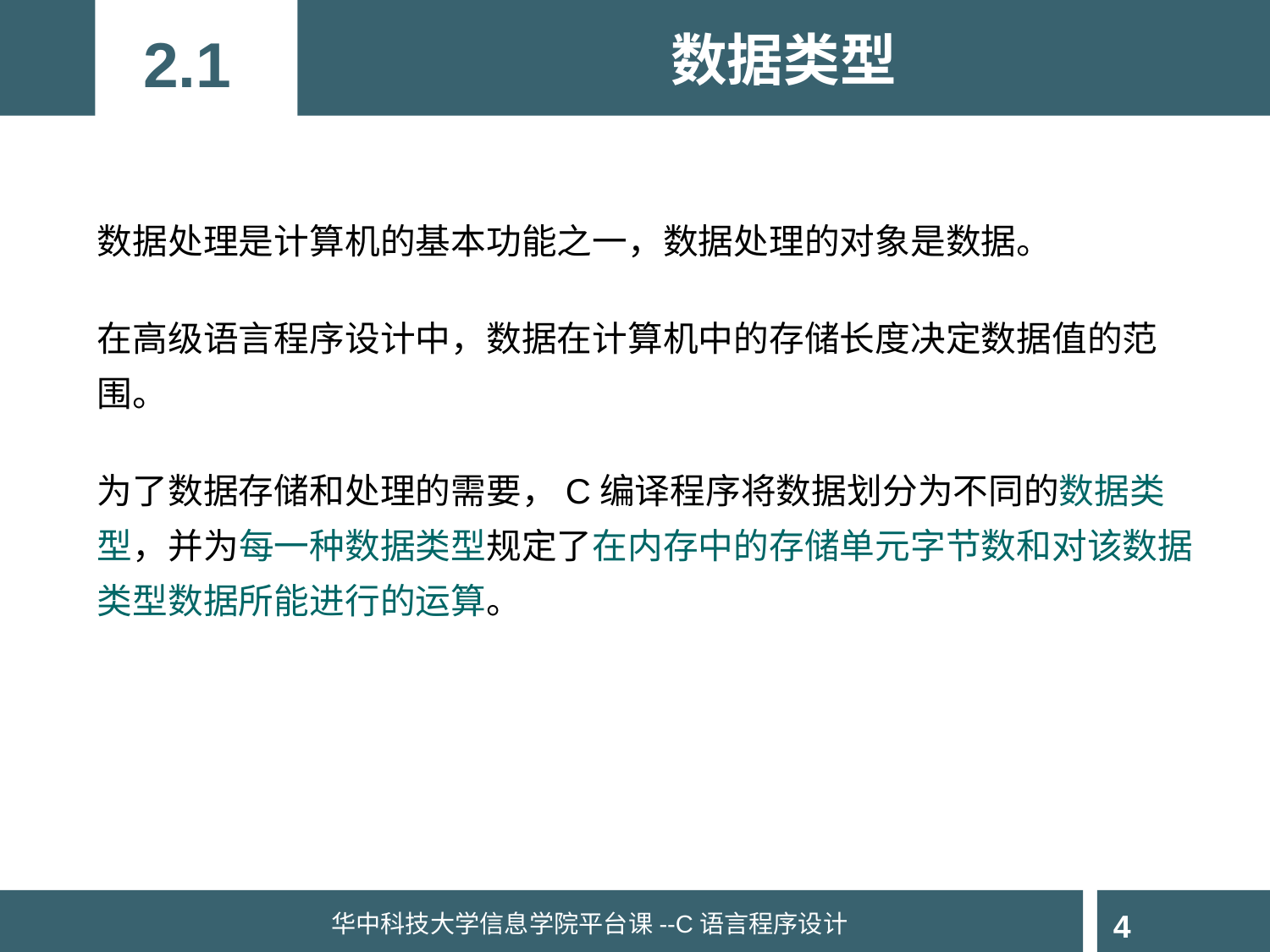

数据类型
2.1
数据处理是计算机的基本功能之一，数据处理的对象是数据。
在高级语言程序设计中，数据在计算机中的存储长度决定数据值的范围。
为了数据存储和处理的需要，C编译程序将数据划分为不同的数据类型，并为每一种数据类型规定了在内存中的存储单元字节数和对该数据类型数据所能进行的运算。